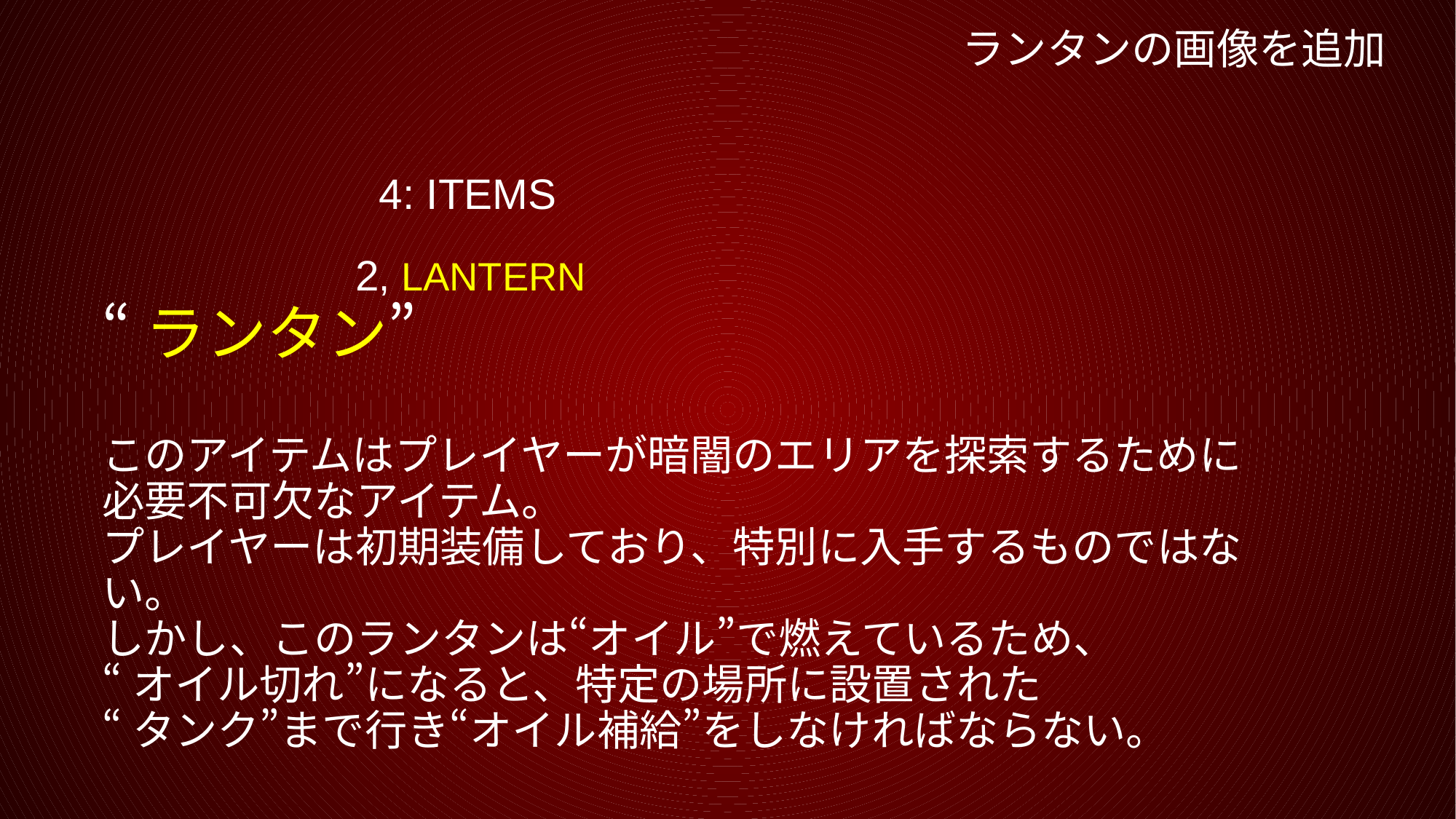

ランタンの画像を追加
# 4: ITEMS 2, LANTERN
“ランタン”

このアイテムはプレイヤーが暗闇のエリアを探索するために必要不可欠なアイテム。
プレイヤーは初期装備しており、特別に入手するものではない。
しかし、このランタンは“オイル”で燃えているため、
“オイル切れ”になると、特定の場所に設置された
“タンク”まで行き“オイル補給”をしなければならない。